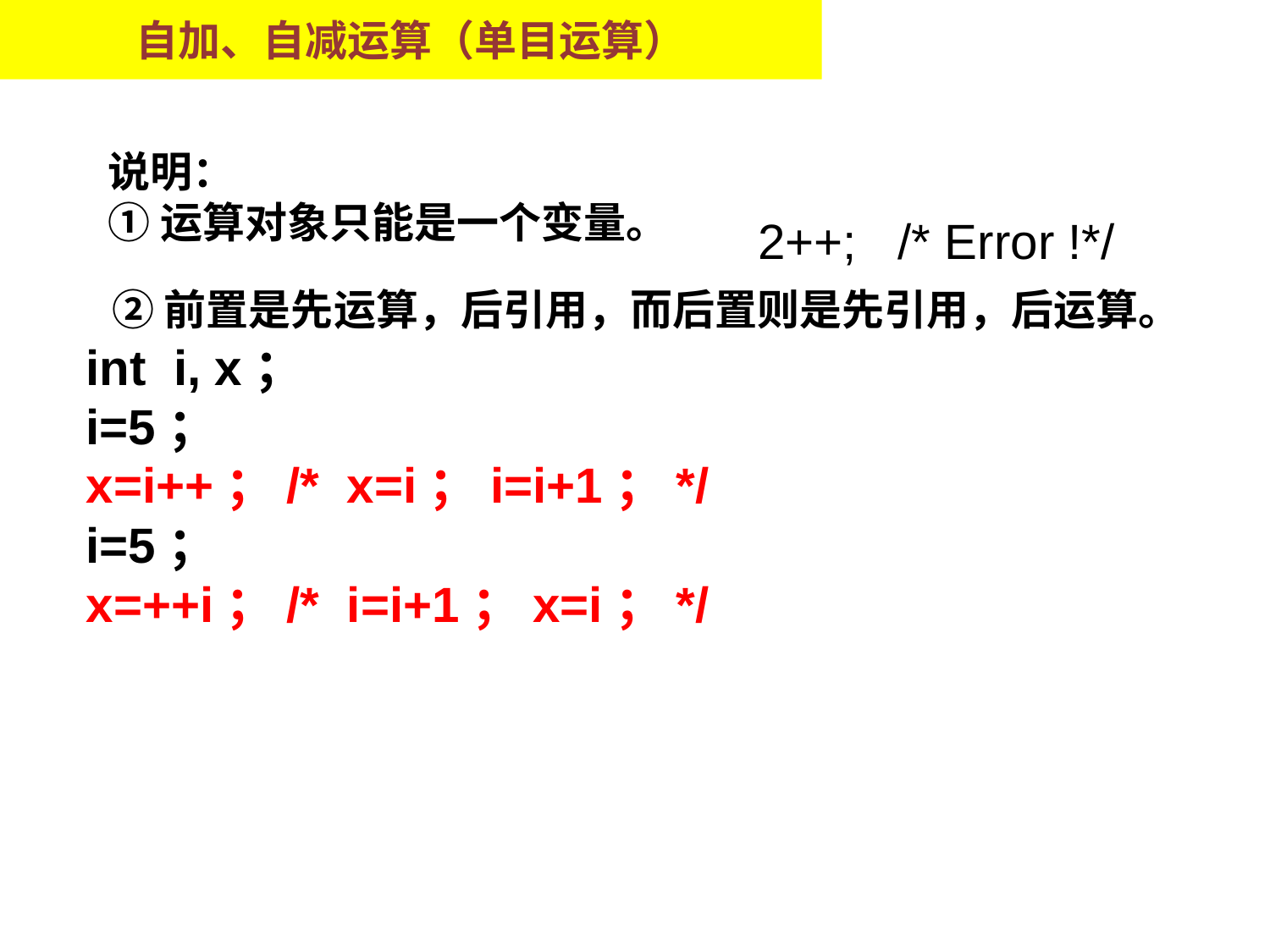

自加、自减运算（单目运算）
说明：
①运算对象只能是一个变量。
2++;   /* Error !*/
②前置是先运算，后引用，而后置则是先引用，后运算。
int  i, x；
i=5；
x=i++；/*  x=i；i=i+1；*/
i=5；
x=++i；/*  i=i+1；x=i；*/